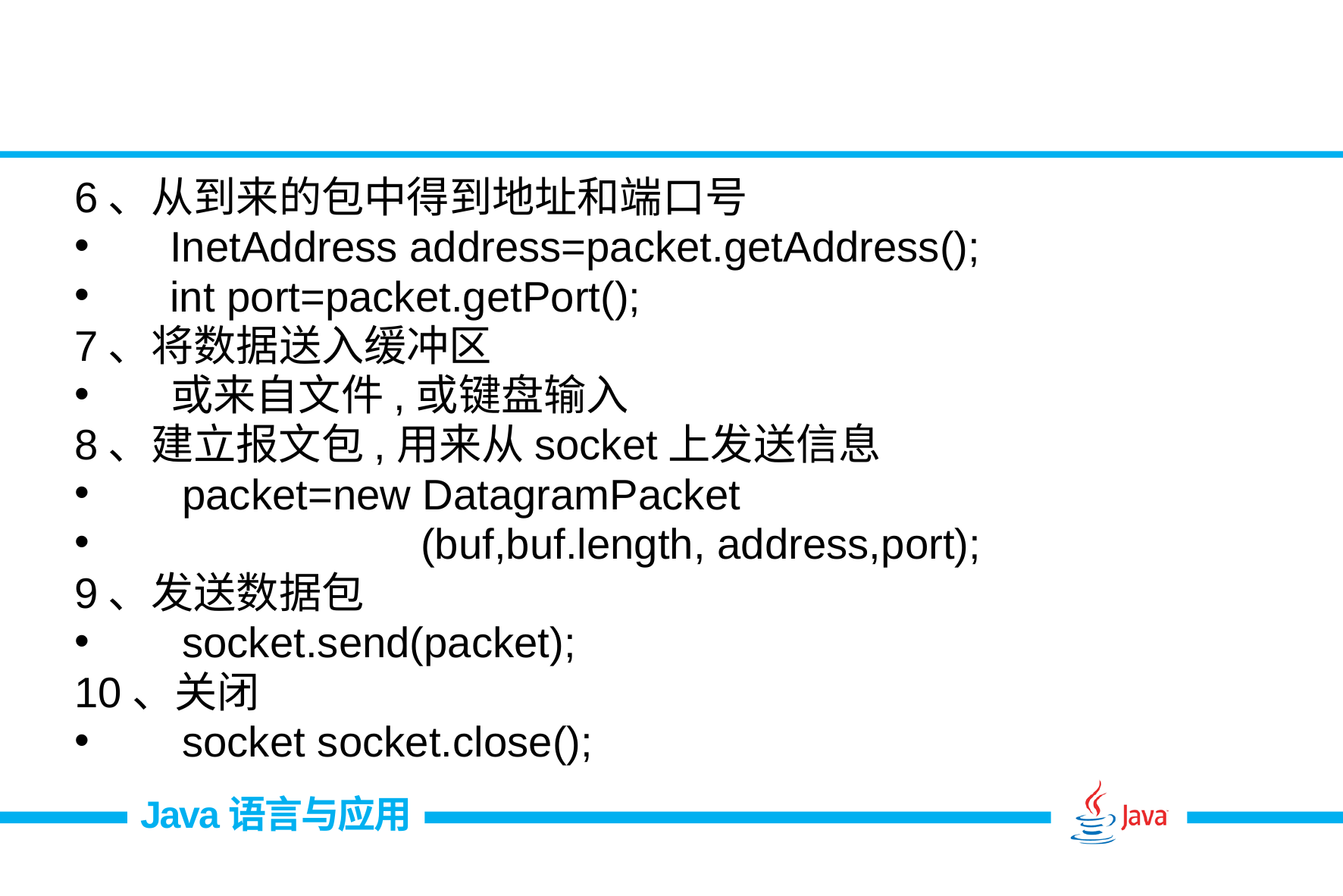

#
6、从到来的包中得到地址和端口号
    InetAddress address=packet.getAddress();
    int port=packet.getPort();
7、将数据送入缓冲区
    或来自文件,或键盘输入
8、建立报文包,用来从socket上发送信息
     packet=new DatagramPacket
                         (buf,buf.length, address,port);
9、发送数据包
     socket.send(packet);
10、关闭
     socket socket.close();